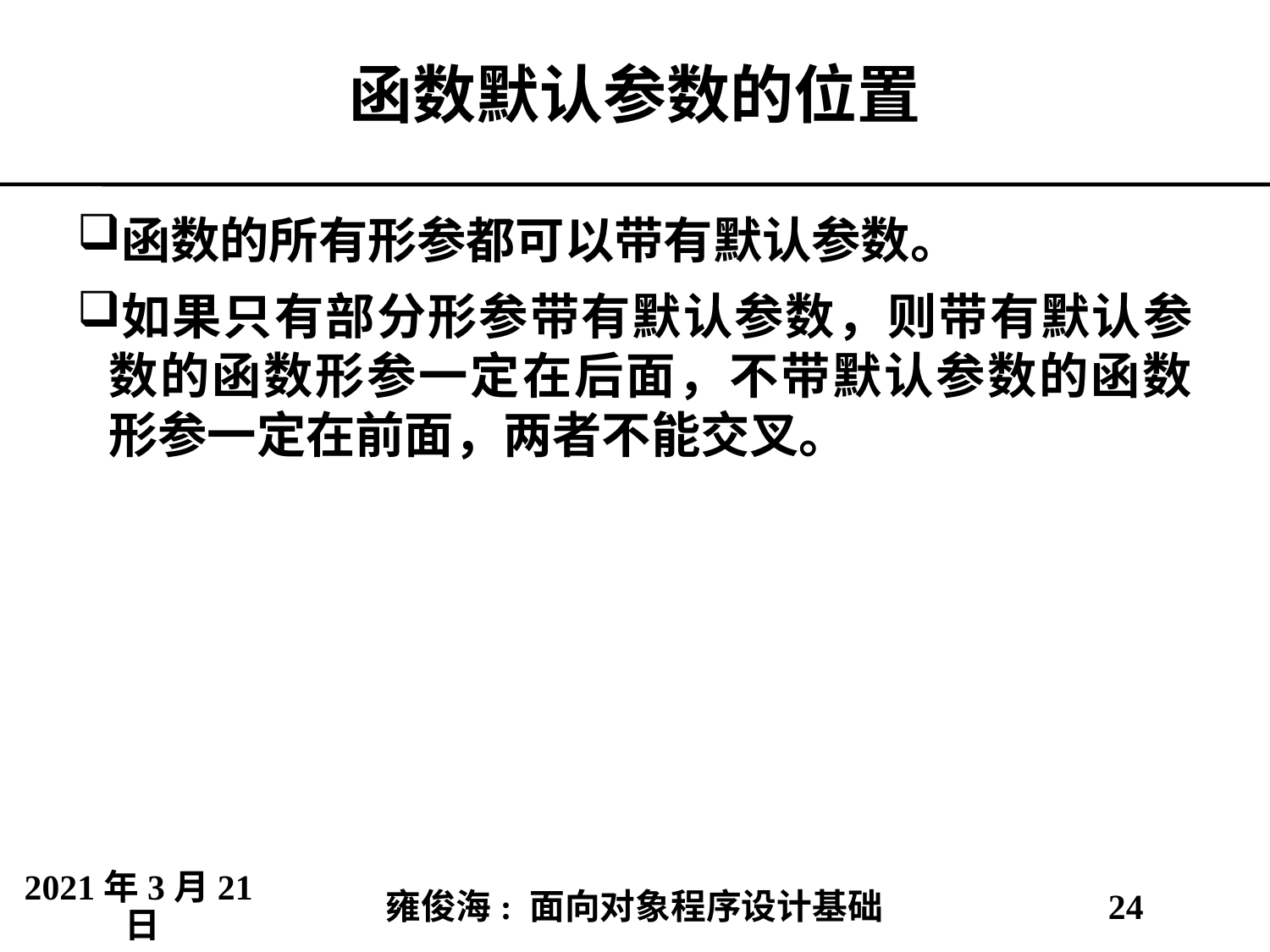

# 函数默认参数的位置

函数的所有形参都可以带有默认参数。
如果只有部分形参带有默认参数，则带有默认参数的函数形参一定在后面，不带默认参数的函数形参一定在前面，两者不能交叉。
2021年3月21日
雍俊海: 面向对象程序设计基础
24